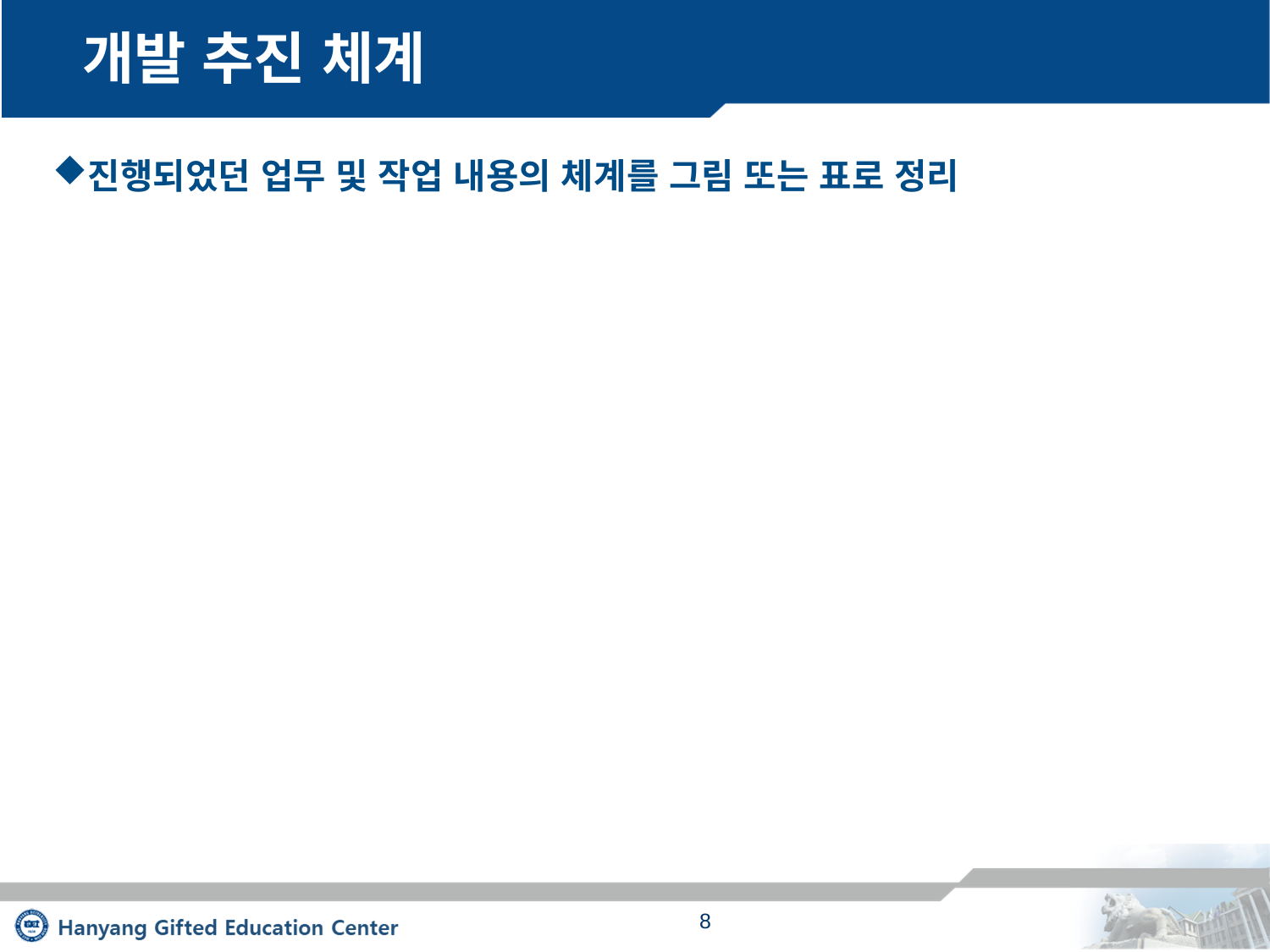

# 개발 추진 체계
진행되었던 업무 및 작업 내용의 체계를 그림 또는 표로 정리